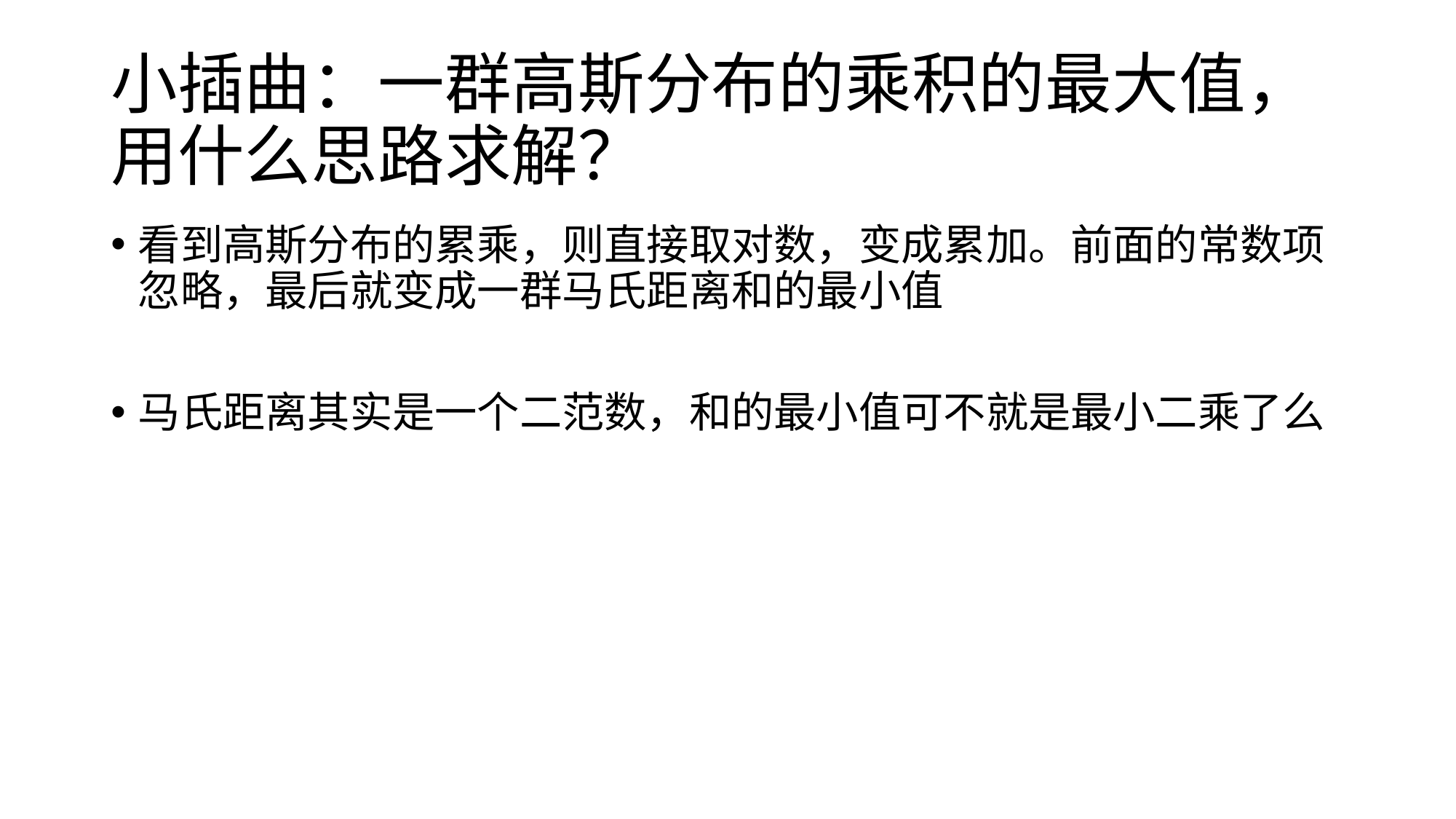

# 小插曲：一群高斯分布的乘积的最大值，用什么思路求解？
看到高斯分布的累乘，则直接取对数，变成累加。前面的常数项忽略，最后就变成一群马氏距离和的最小值

马氏距离其实是一个二范数，和的最小值可不就是最小二乘了么